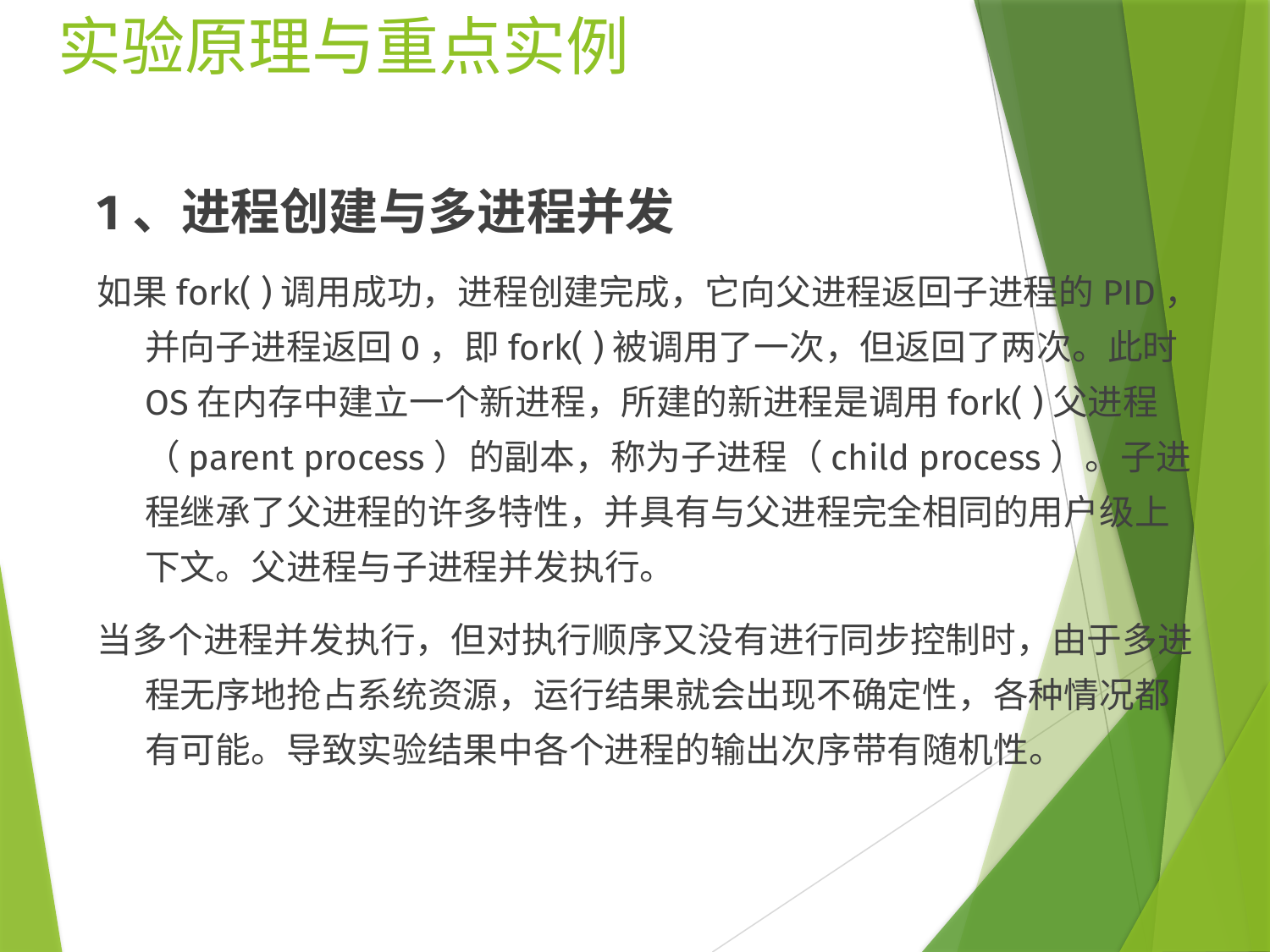

# 实验原理与重点实例
1、进程创建与多进程并发
如果fork( )调用成功，进程创建完成，它向父进程返回子进程的PID，并向子进程返回0，即fork( )被调用了一次，但返回了两次。此时OS在内存中建立一个新进程，所建的新进程是调用fork( )父进程（parent process）的副本，称为子进程（child process）。子进程继承了父进程的许多特性，并具有与父进程完全相同的用户级上下文。父进程与子进程并发执行。
当多个进程并发执行，但对执行顺序又没有进行同步控制时，由于多进程无序地抢占系统资源，运行结果就会出现不确定性，各种情况都有可能。导致实验结果中各个进程的输出次序带有随机性。